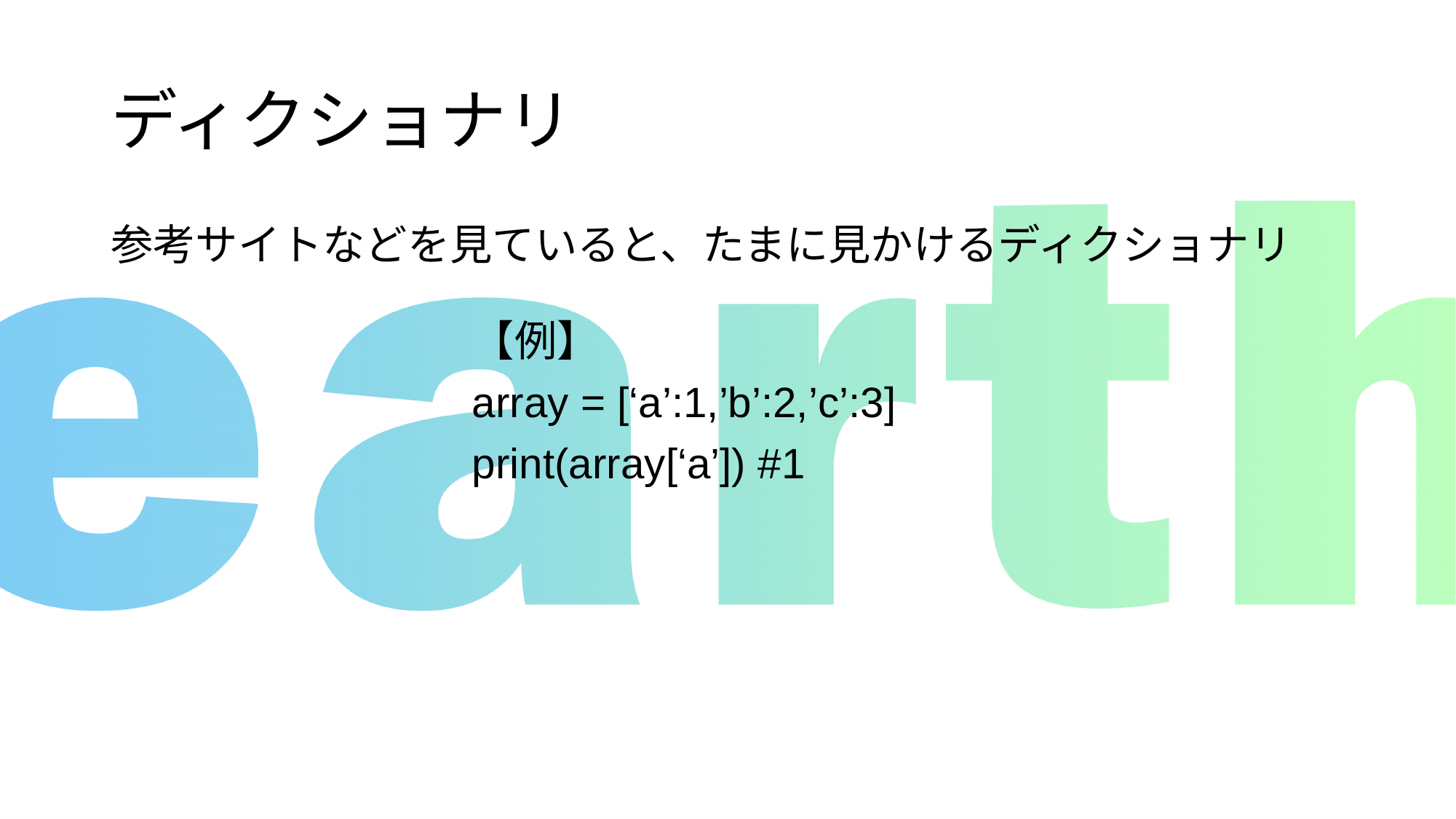

# ディクショナリ
参考サイトなどを見ていると、たまに見かけるディクショナリ
【例】
array = [‘a’:1,’b’:2,’c’:3]
print(array[‘a’]) #1